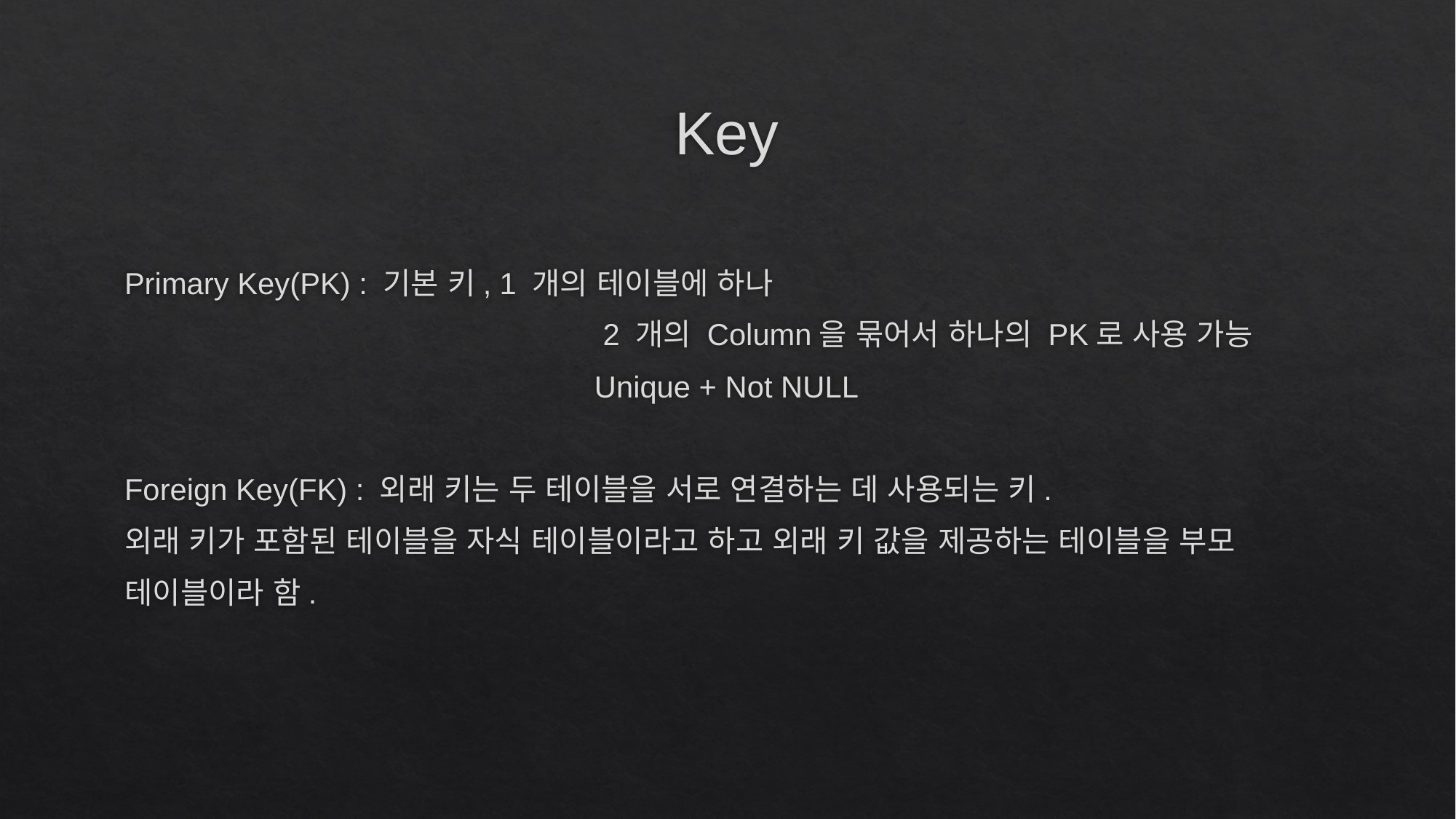

# Key

Primary Key(PK) : 기본 키, 1 개의 테이블에 하나
				     2 개의 Column을 묶어서 하나의 PK로 사용 가능
				    Unique + Not NULL

Foreign Key(FK) : 외래 키는 두 테이블을 서로 연결하는 데 사용되는 키.
외래 키가 포함된 테이블을 자식 테이블이라고 하고 외래 키 값을 제공하는 테이블을 부모
테이블이라 함.